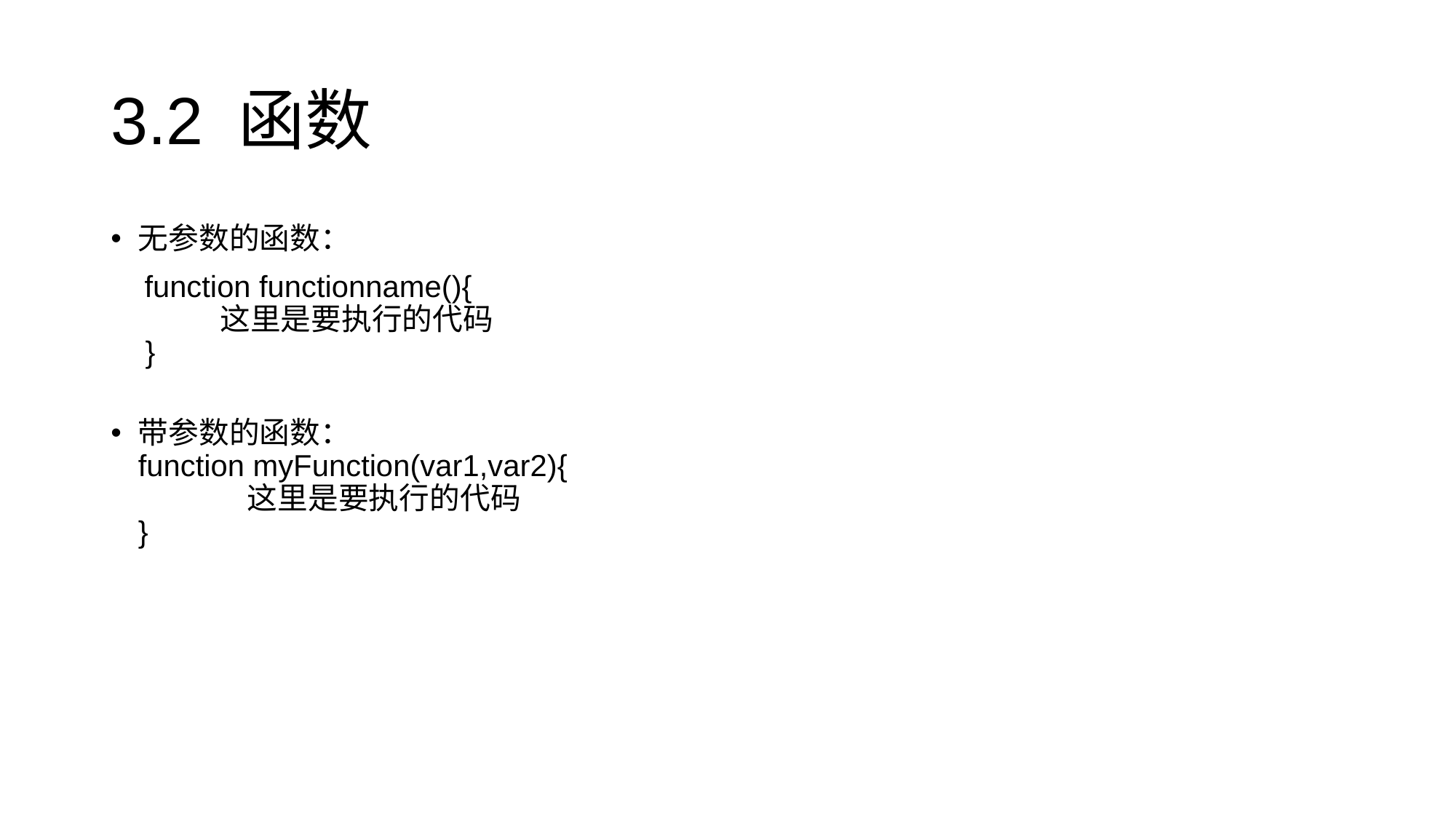

# 3.2 函数
无参数的函数：
    function functionname(){
	这里是要执行的代码
    }
带参数的函数：
function myFunction(var1,var2){
	这里是要执行的代码
}